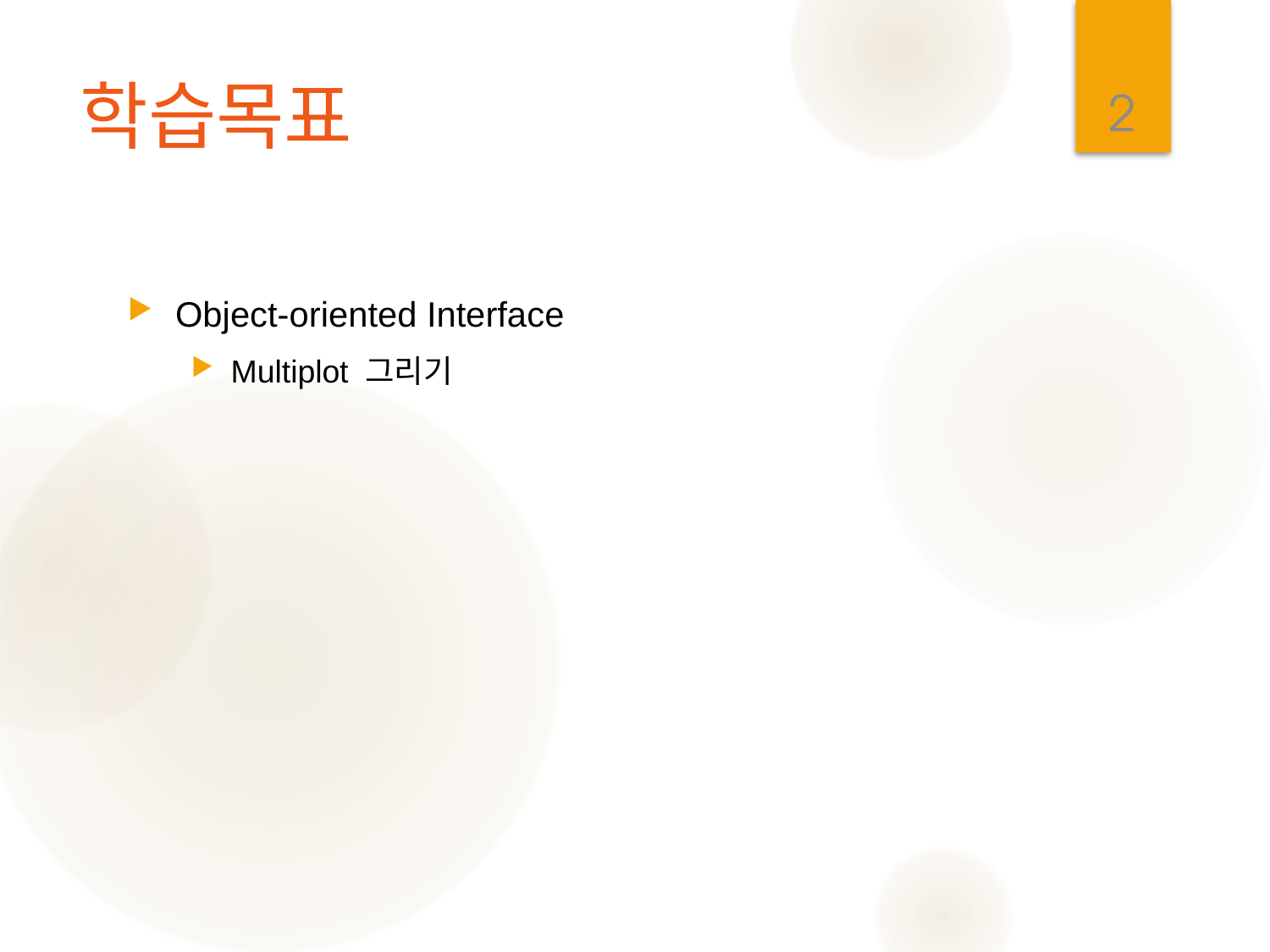

2
# 학습목표
Object-oriented Interface
Multiplot 그리기